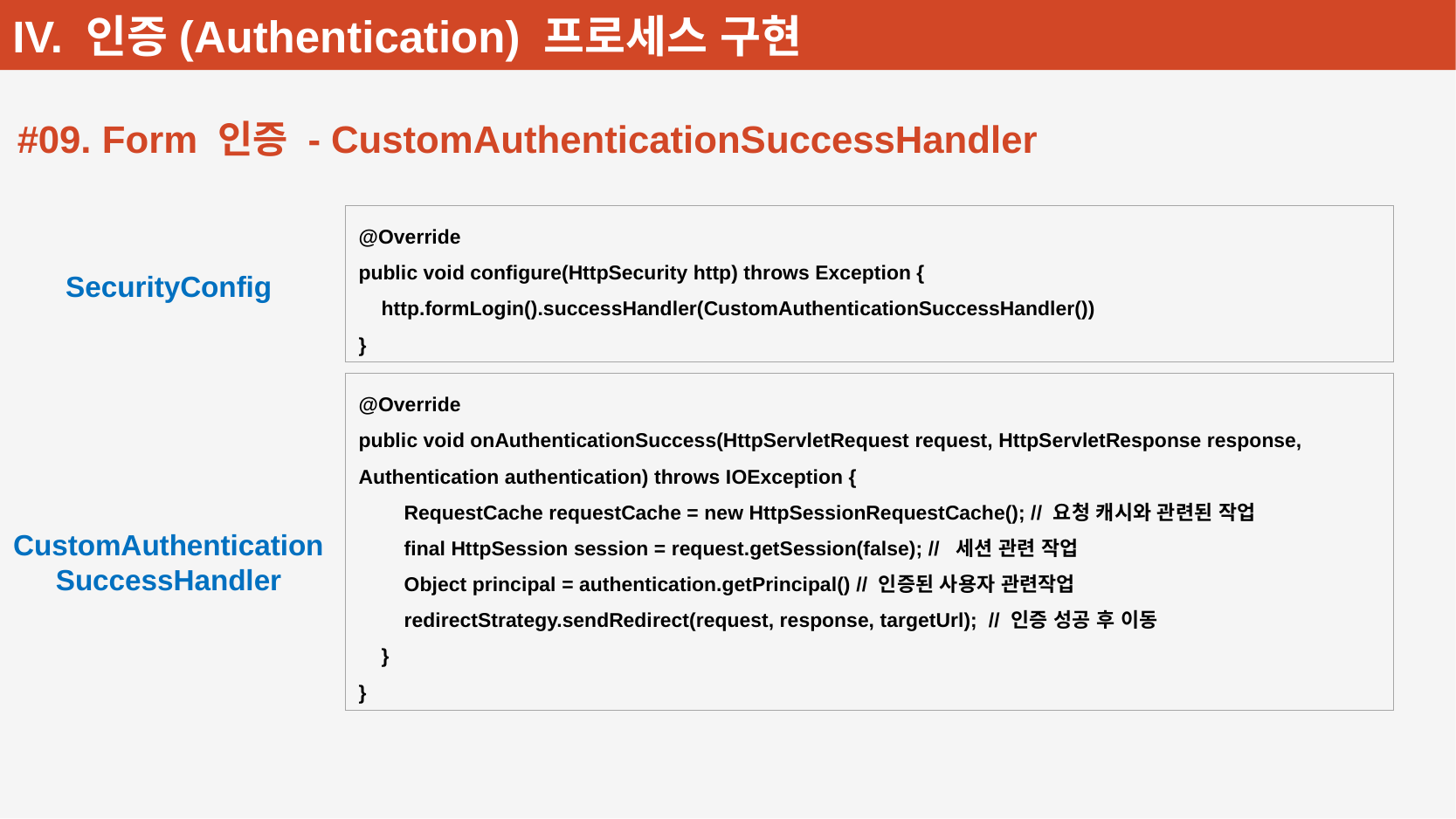

#09. Form 인증 - CustomAuthenticationSuccessHandler
@Override
public void configure(HttpSecurity http) throws Exception {
    http.formLogin().successHandler(CustomAuthenticationSuccessHandler())
}
SecurityConfig
@Override
public void onAuthenticationSuccess(HttpServletRequest request, HttpServletResponse response, Authentication authentication) throws IOException {
        RequestCache requestCache = new HttpSessionRequestCache(); // 요청 캐시와 관련된 작업
        final HttpSession session = request.getSession(false); //  세션 관련 작업
        Object principal = authentication.getPrincipal() // 인증된 사용자 관련작업
        redirectStrategy.sendRedirect(request, response, targetUrl);  // 인증 성공 후 이동
    }
}
CustomAuthentication
SuccessHandler